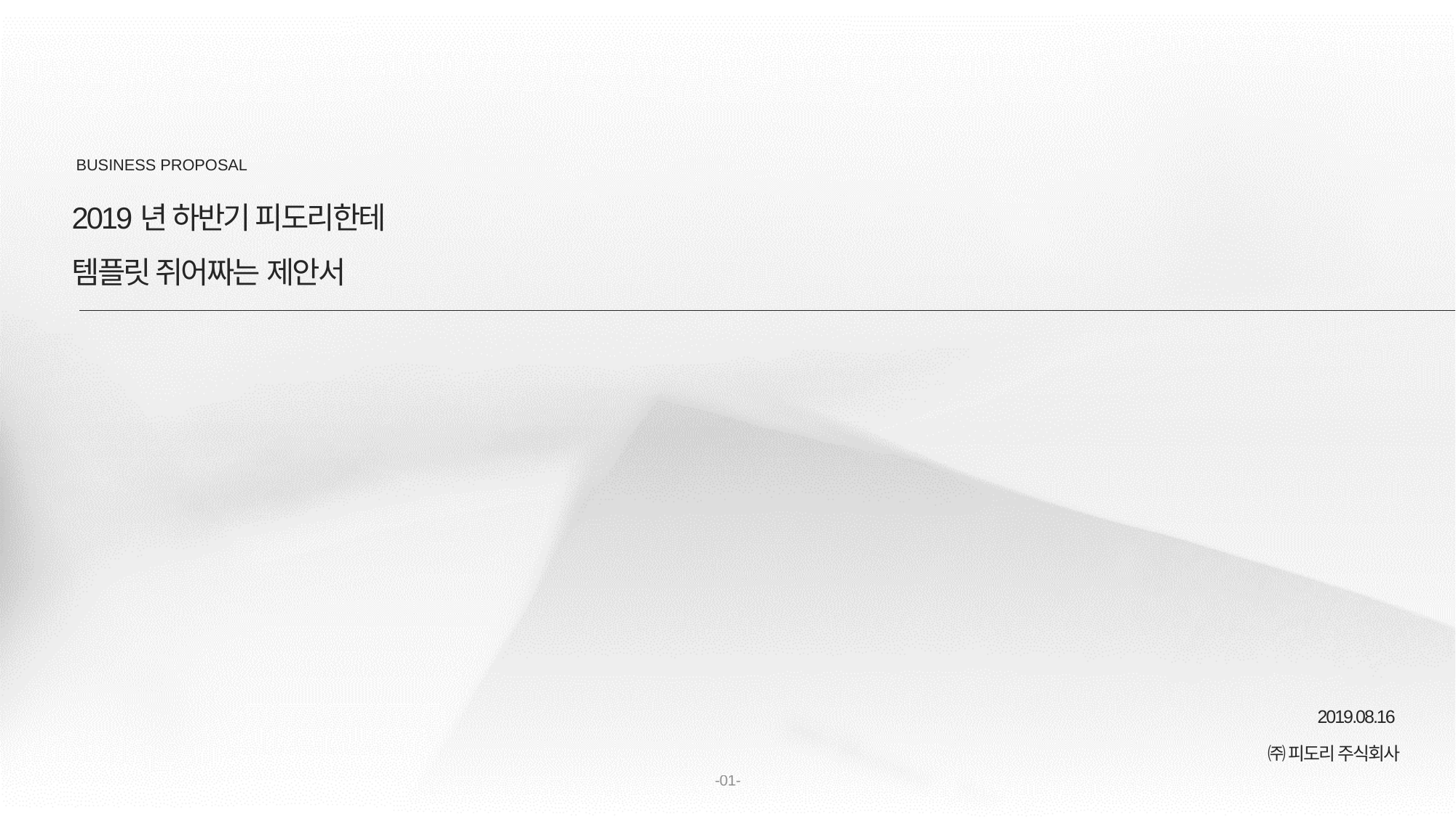

BUSINESS PROPOSAL
2019년 하반기 피도리한테
템플릿 쥐어짜는 제안서
2019.08.16
㈜ 피도리 주식회사
-01-